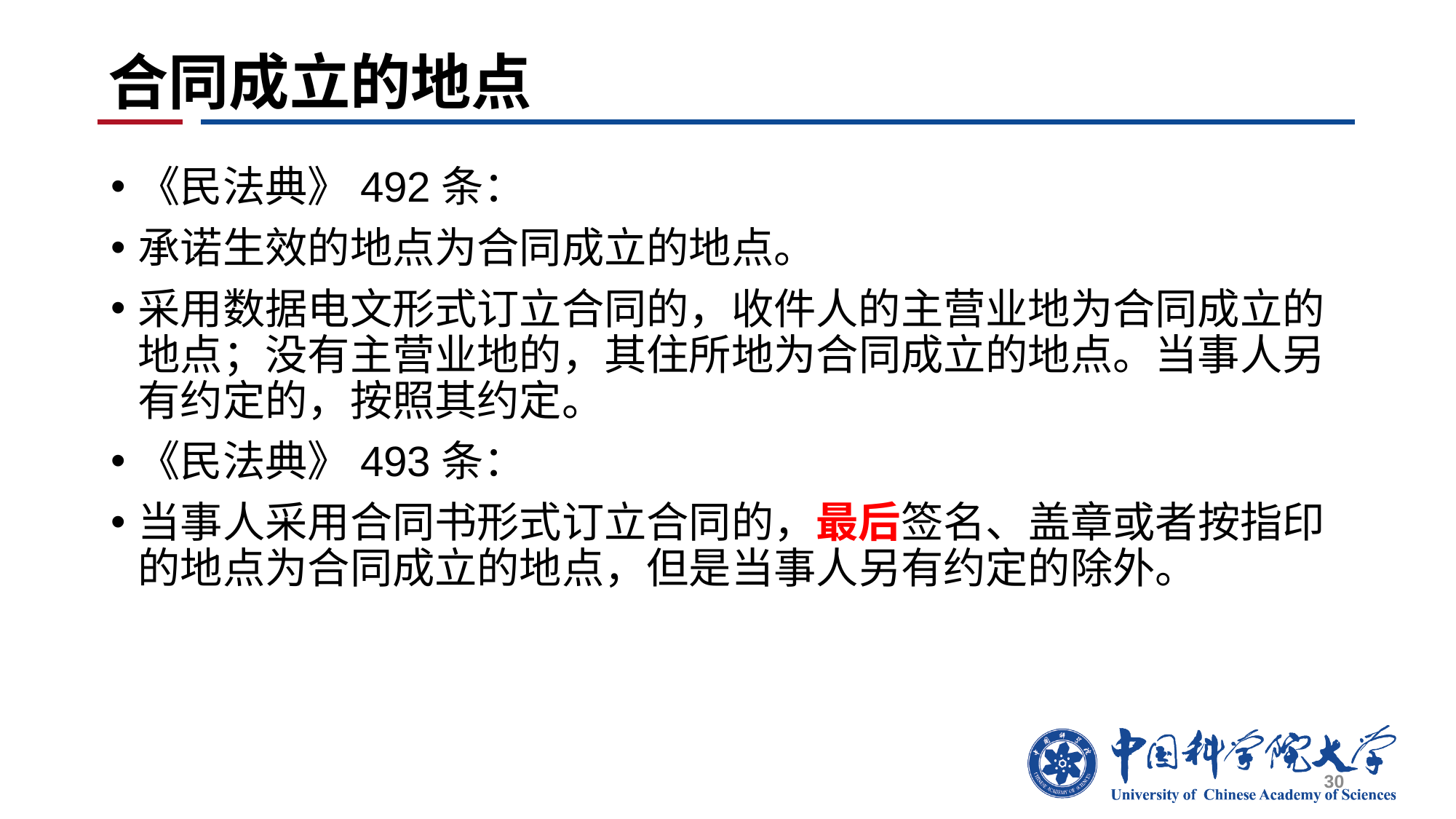

# 合同成立的地点
《民法典》492条：
承诺生效的地点为合同成立的地点。
采用数据电文形式订立合同的，收件人的主营业地为合同成立的地点；没有主营业地的，其住所地为合同成立的地点。当事人另有约定的，按照其约定。
《民法典》493条：
当事人采用合同书形式订立合同的，最后签名、盖章或者按指印的地点为合同成立的地点，但是当事人另有约定的除外。

30